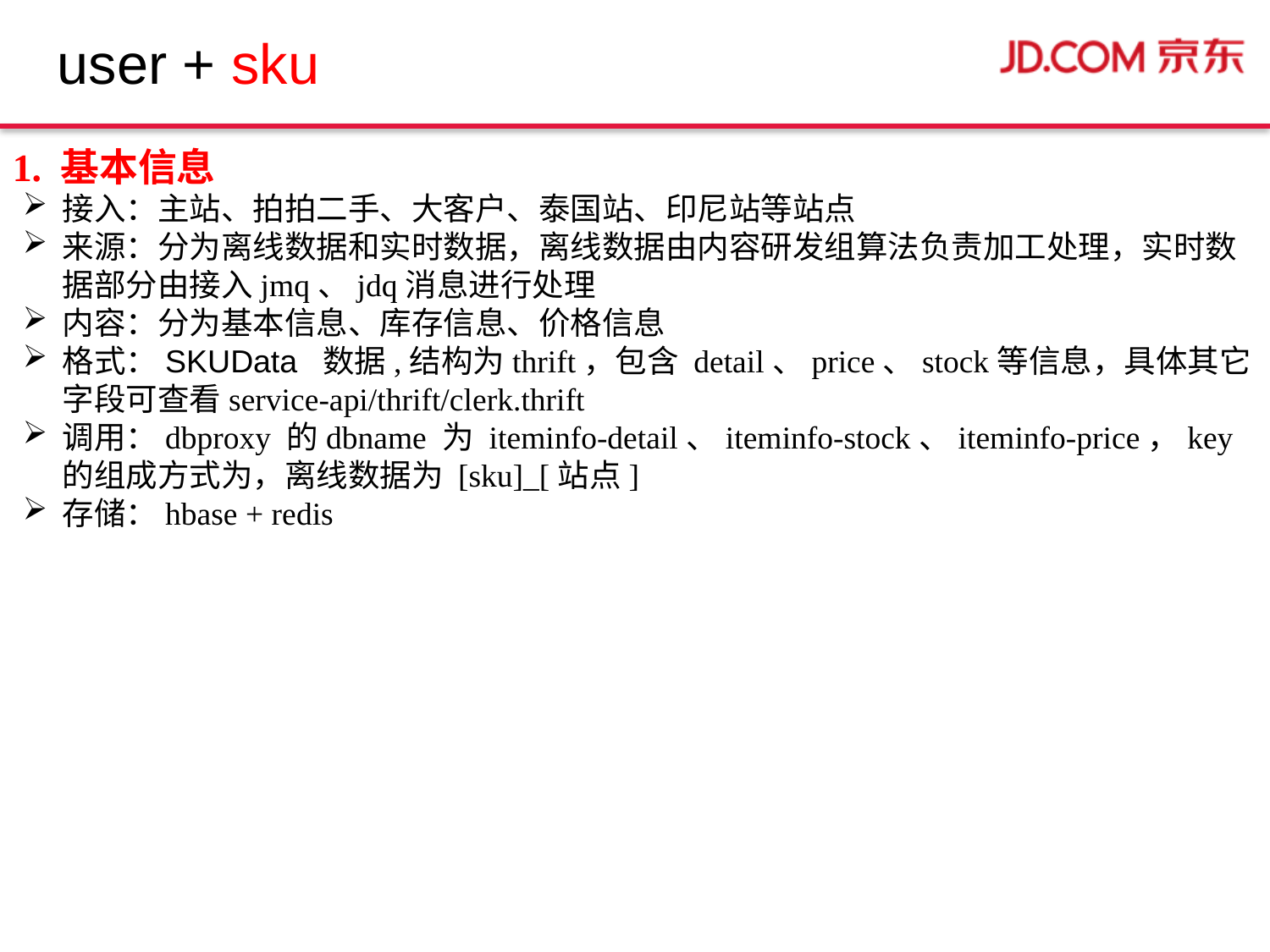

# user + sku
1. 基本信息
接入：主站、拍拍二手、大客户、泰国站、印尼站等站点
来源：分为离线数据和实时数据，离线数据由内容研发组算法负责加工处理，实时数据部分由接入jmq、jdq消息进行处理
内容：分为基本信息、库存信息、价格信息
格式：SKUData  数据,结构为thrift，包含 detail、price、stock等信息，具体其它字段可查看service-api/thrift/clerk.thrift
调用：dbproxy 的dbname 为 iteminfo-detail、iteminfo-stock、iteminfo-price，key的组成方式为，离线数据为 [sku]_[站点]
存储：hbase + redis